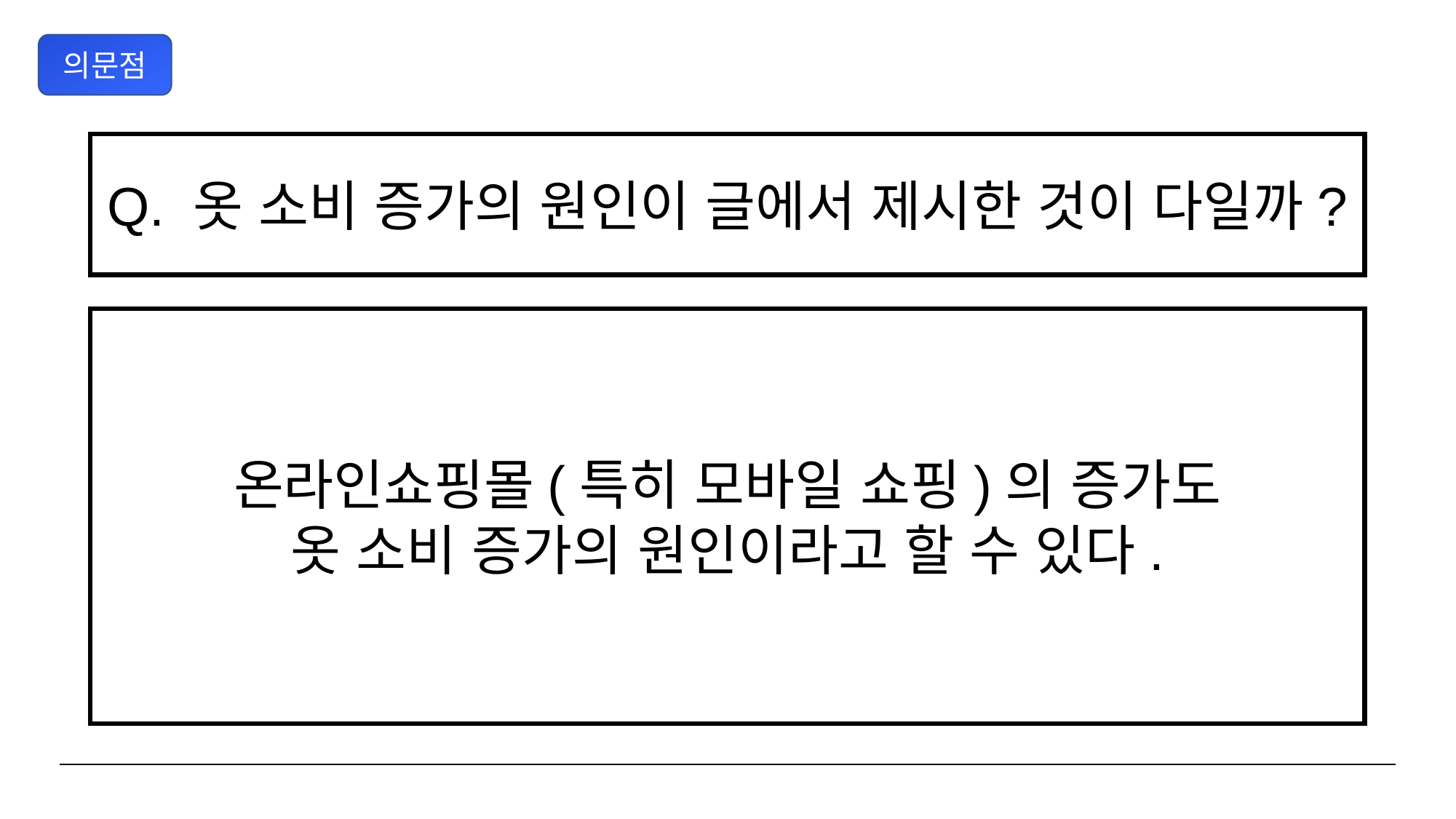

의문점
Q. 옷 소비 증가의 원인이 글에서 제시한 것이 다일까?
온라인쇼핑몰(특히 모바일 쇼핑)의 증가도
옷 소비 증가의 원인이라고 할 수 있다.